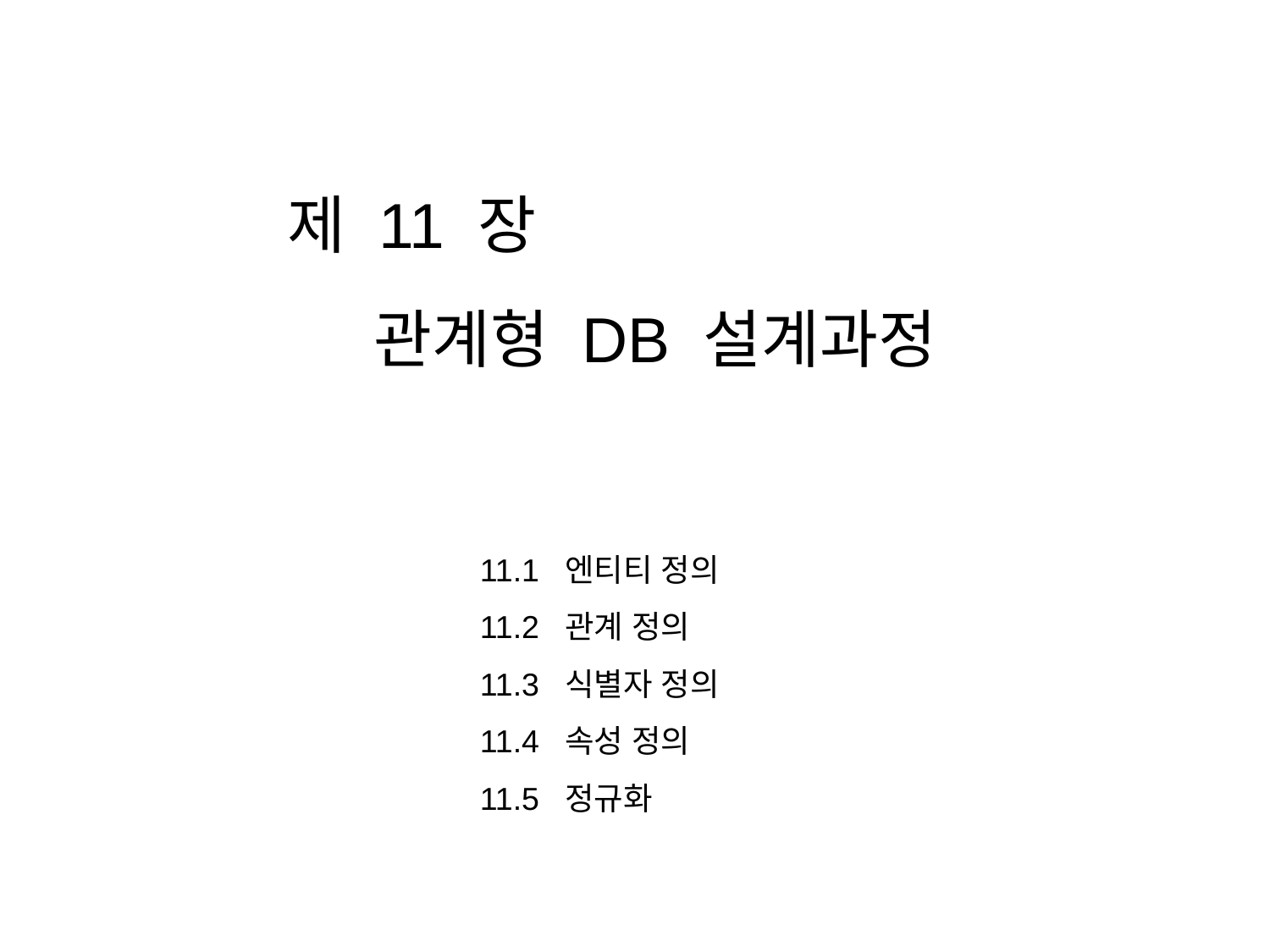

11.1  엔티티 정의
11.2  관계 정의
11.3  식별자 정의
11.4  속성 정의
11.5  정규화